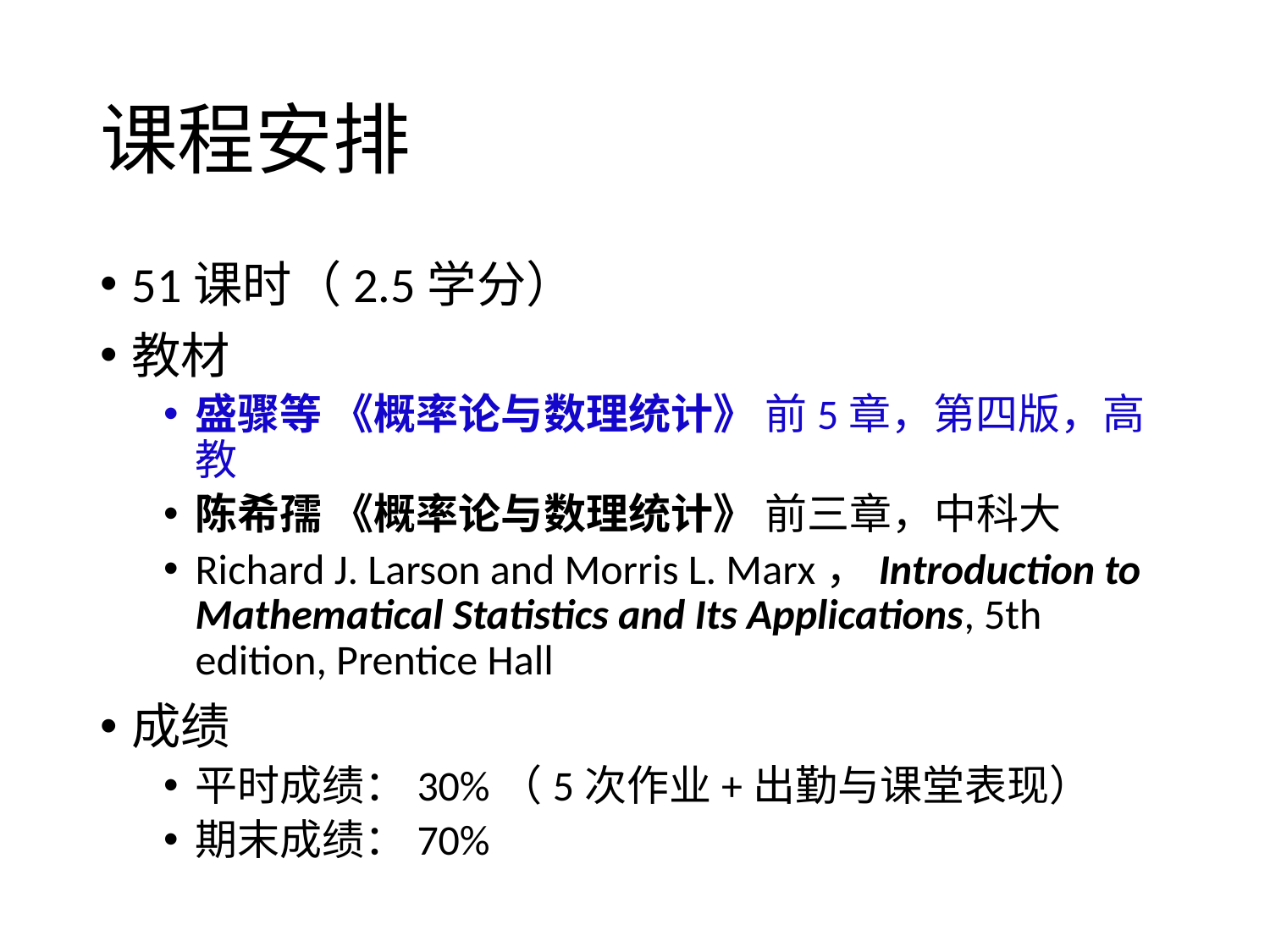

# 课程安排
51课时（2.5学分）
教材
盛骤等 《概率论与数理统计》 前5章，第四版，高教
陈希孺 《概率论与数理统计》 前三章，中科大
Richard J. Larson and Morris L. Marx，Introduction to Mathematical Statistics and Its Applications, 5th edition, Prentice Hall
成绩
平时成绩：30%（5次作业+出勤与课堂表现）
期末成绩：70%